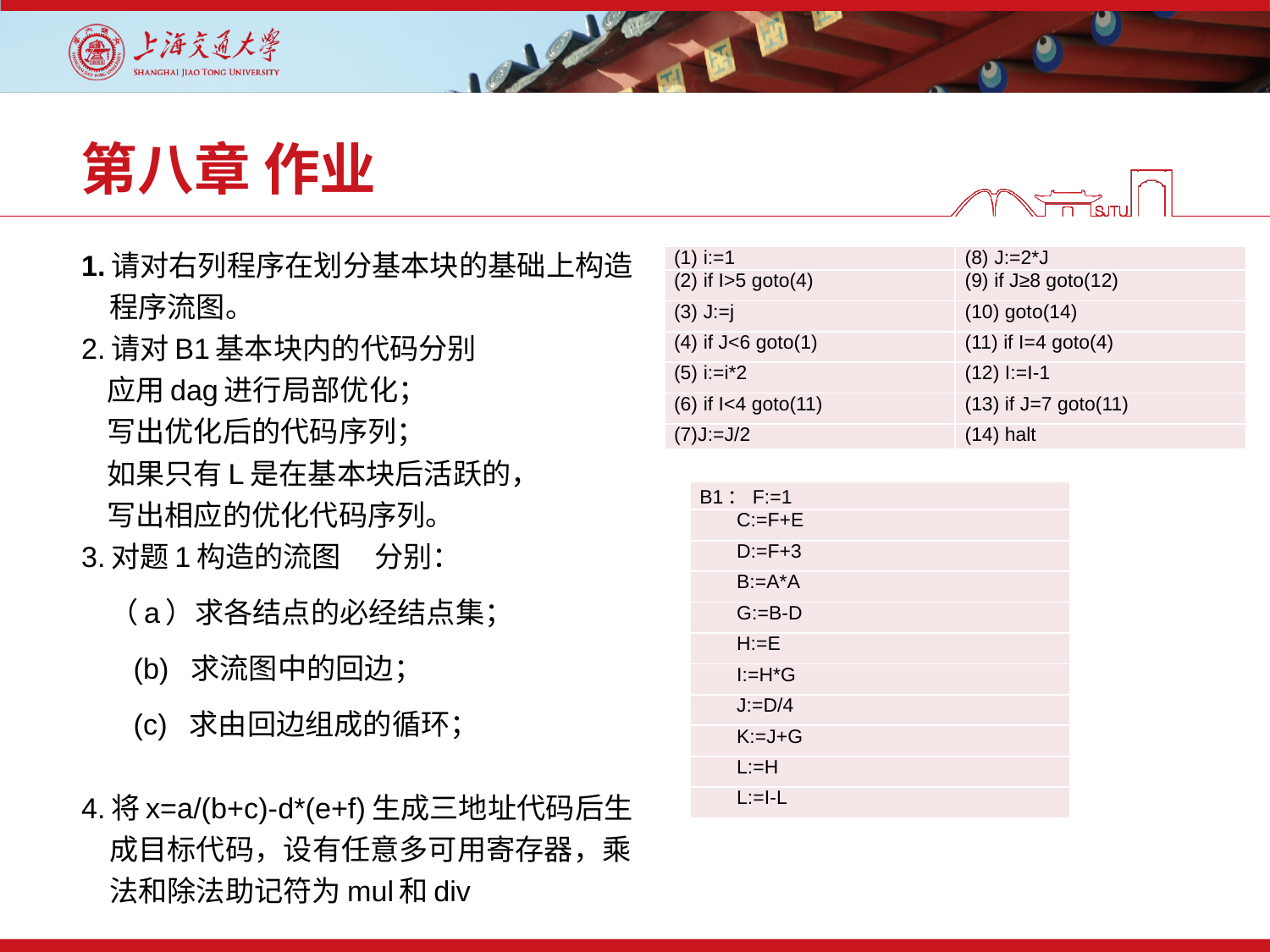

# 第八章 作业
1.请对右列程序在划分基本块的基础上构造程序流图。
2.请对B1基本块内的代码分别
   应用dag进行局部优化；
   写出优化后的代码序列；
   如果只有L是在基本块后活跃的，
   写出相应的优化代码序列。
3.对题1构造的流图     分别：
（a）求各结点的必经结点集；
   (b)  求流图中的回边；
   (c)  求由回边组成的循环；

4.将x=a/(b+c)-d*(e+f)生成三地址代码后生成目标代码，设有任意多可用寄存器，乘法和除法助记符为mul和div

| (1) i:=1 | (8) J:=2\*J |
| --- | --- |
| (2) if I>5 goto(4) | (9) if J≥8 goto(12) |
| (3) J:=j | (10) goto(14) |
| (4) if J<6 goto(1) | (11) if I=4 goto(4) |
| (5) i:=i\*2 | (12) I:=I-1 |
| (6) if I<4 goto(11) | (13) if J=7 goto(11) |
| (7)J:=J/2 | (14) halt |
| B1：F:=1 |
| --- |
| C:=F+E |
| D:=F+3 |
| B:=A\*A |
| G:=B-D |
| H:=E |
| I:=H\*G |
| J:=D/4 |
| K:=J+G |
| L:=H |
| L:=I-L |